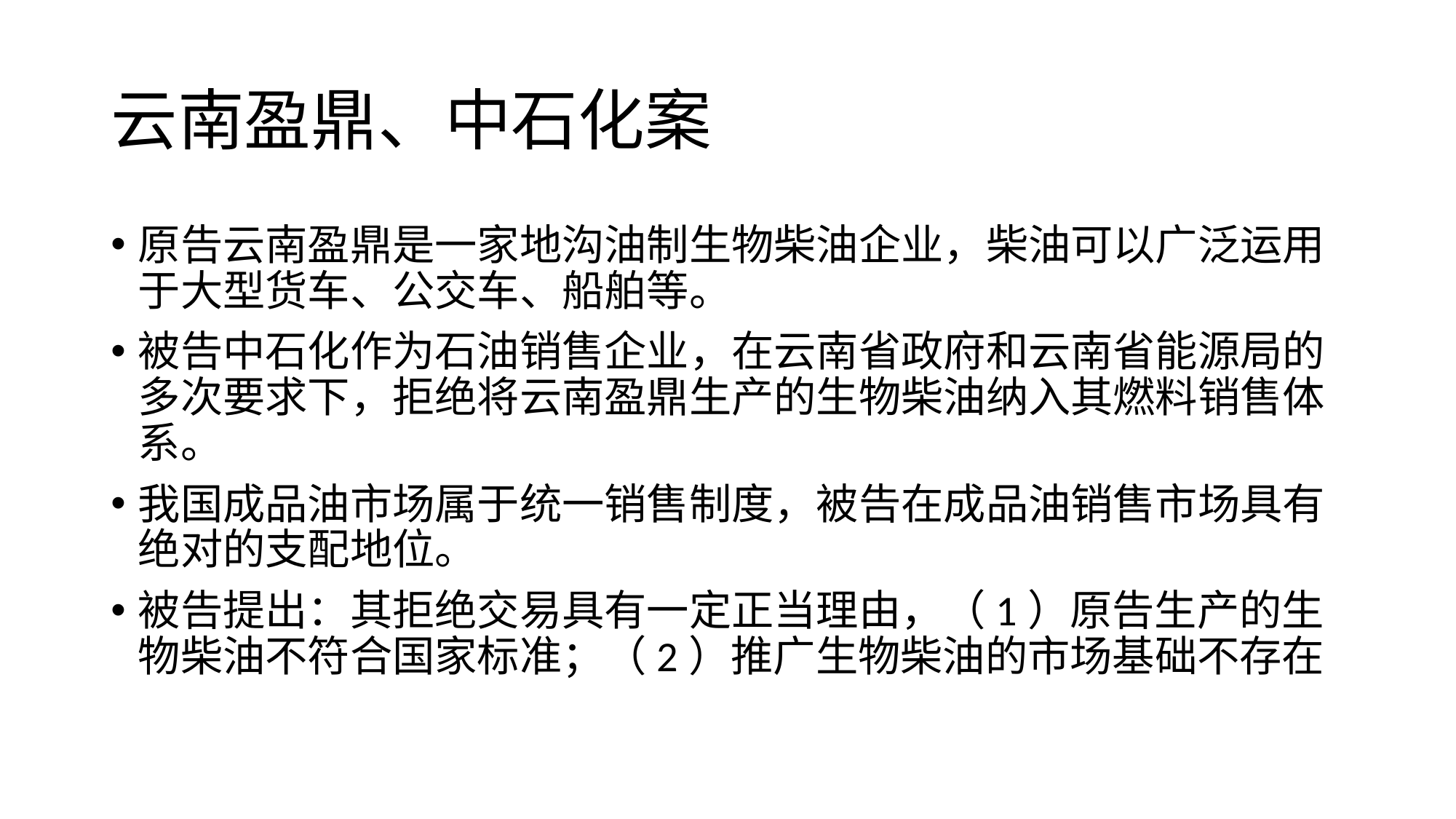

# 云南盈鼎、中石化案
原告云南盈鼎是一家地沟油制生物柴油企业，柴油可以广泛运用于大型货车、公交车、船舶等。
被告中石化作为石油销售企业，在云南省政府和云南省能源局的多次要求下，拒绝将云南盈鼎生产的生物柴油纳入其燃料销售体系。
我国成品油市场属于统一销售制度，被告在成品油销售市场具有绝对的支配地位。
被告提出：其拒绝交易具有一定正当理由，（1）原告生产的生物柴油不符合国家标准；（2）推广生物柴油的市场基础不存在